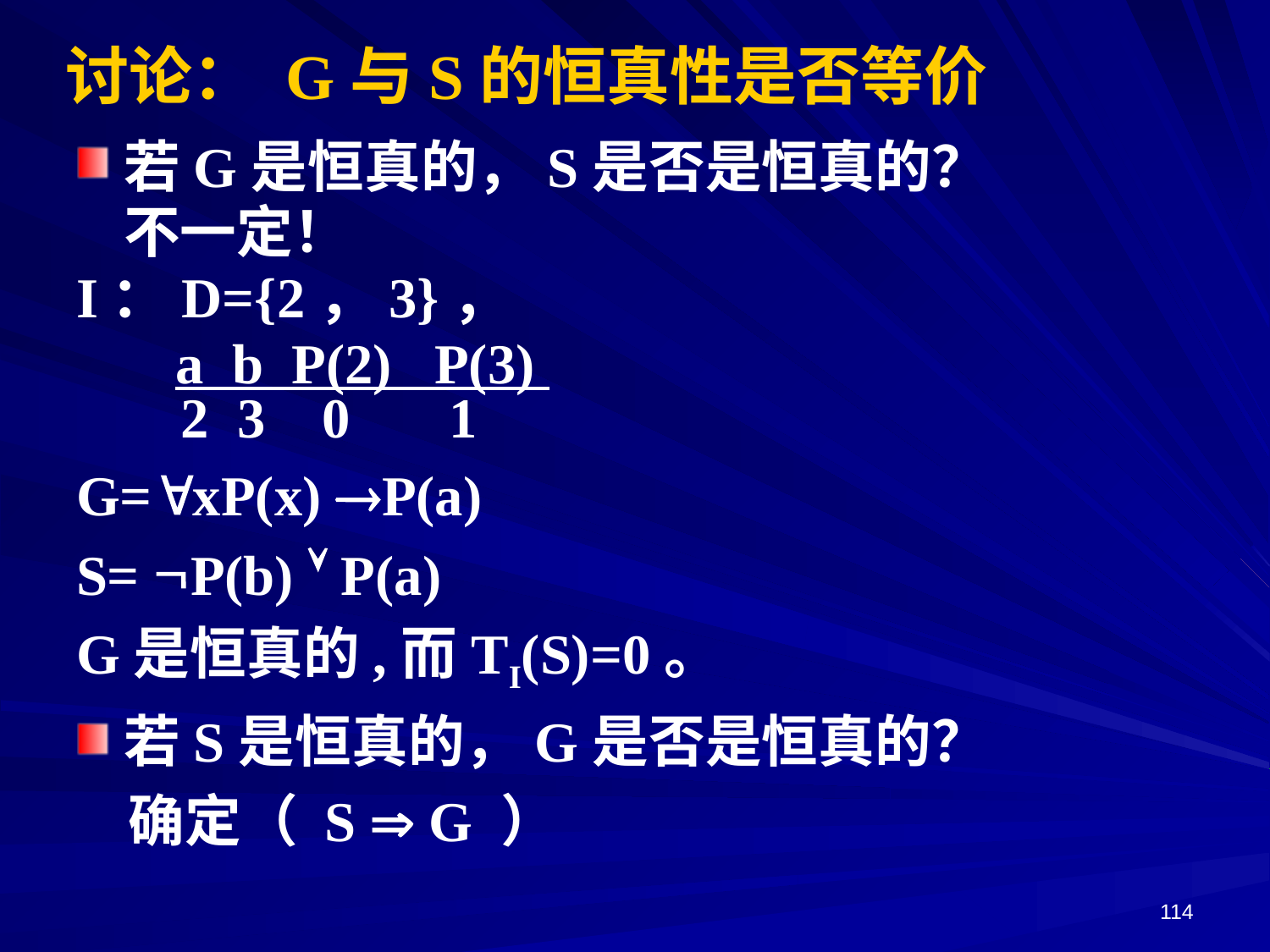

# 讨论： G与S的恒真性是否等价
若G是恒真的，S是否是恒真的？
	不一定！
I：D={2，3}，
       a  b  P(2)   P(3)
    2  3    0       1
G=∀xP(x) →P(a)
S= ¬P(b) ∨ P(a)
G是恒真的,而TI(S)=0。
若S是恒真的，G是否是恒真的？
   确定（ S ⇒ G ）
114